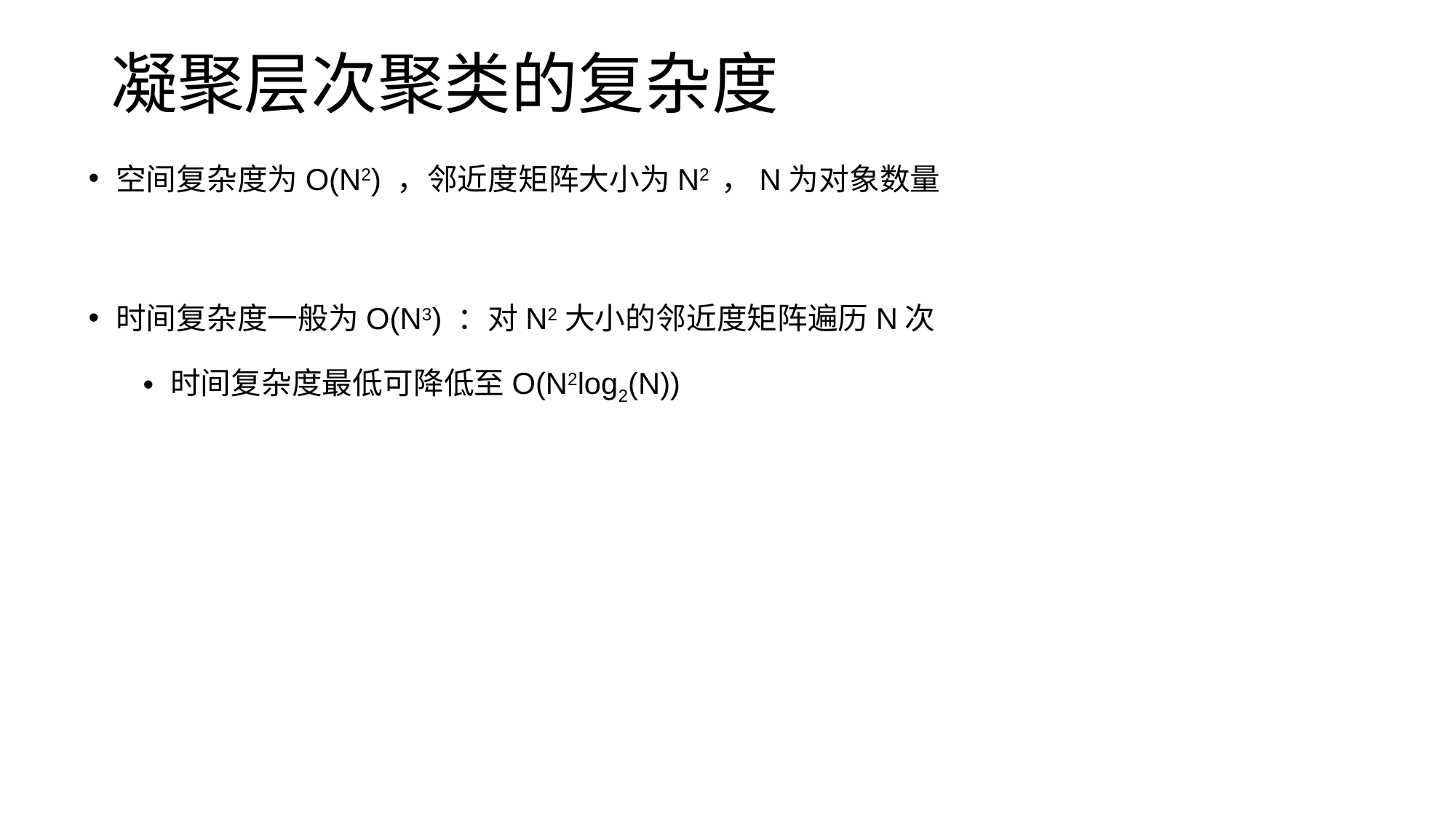

# 凝聚层次聚类的复杂度
空间复杂度为O(N2) ，邻近度矩阵大小为N2 ，N为对象数量

时间复杂度一般为O(N3) ：对N2大小的邻近度矩阵遍历N次
时间复杂度最低可降低至O(N2log2(N))